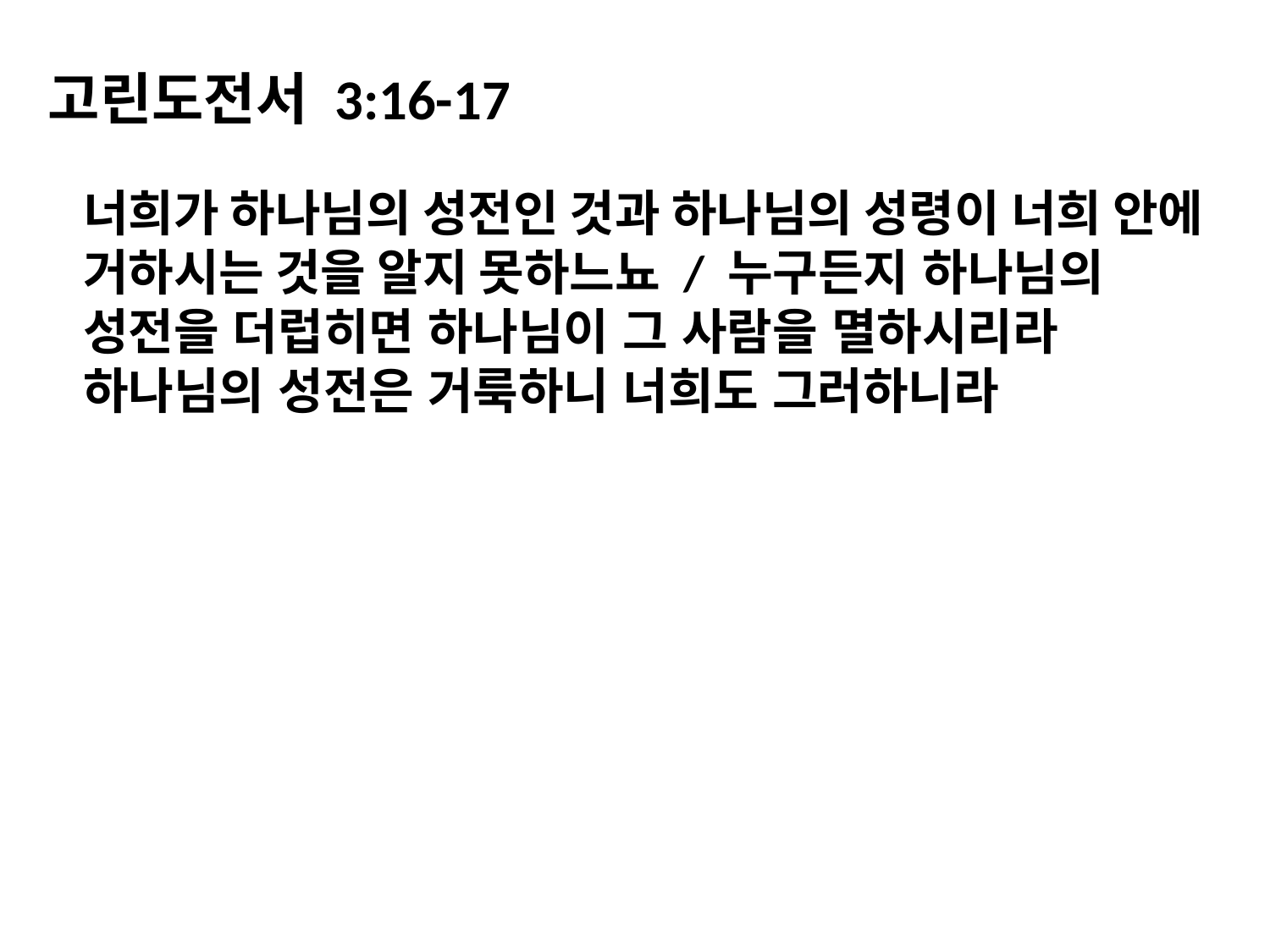

# 고린도전서 3:16-17
너희가 하나님의 성전인 것과 하나님의 성령이 너희 안에 거하시는 것을 알지 못하느뇨 / 누구든지 하나님의 성전을 더럽히면 하나님이 그 사람을 멸하시리라 하나님의 성전은 거룩하니 너희도 그러하니라